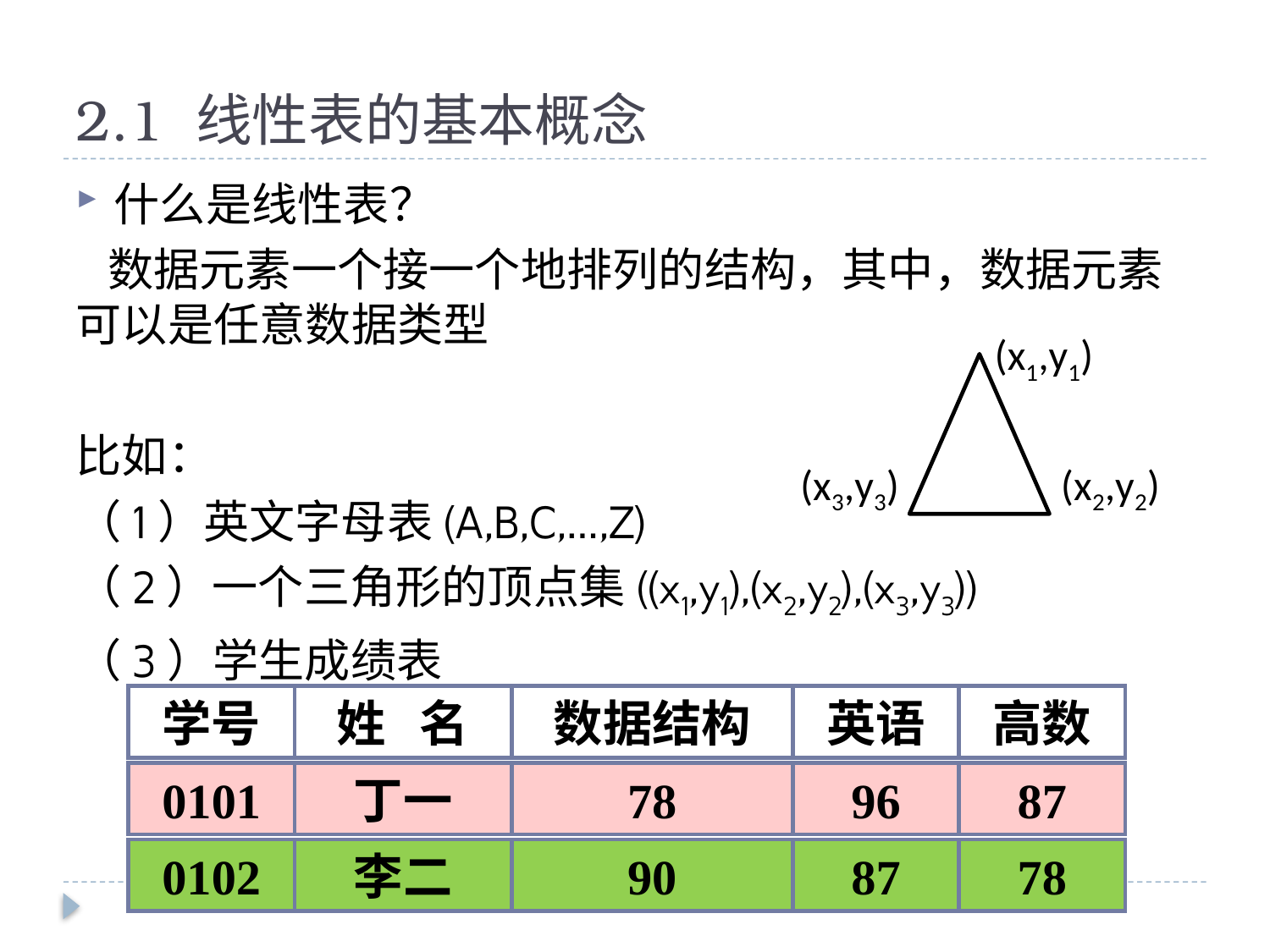

# 2.1 线性表的基本概念
什么是线性表？
  数据元素一个接一个地排列的结构，其中，数据元素可以是任意数据类型

比如：
（1）英文字母表(A,B,C,…,Z)
（2）一个三角形的顶点集((x1,y1),(x2,y2),(x3,y3))
（3）学生成绩表
(x1,y1)

(x3,y3)
(x2,y2)
学号
姓   名
数据结构
英语
高数
0101
丁一
78
96
87
0102
李二
90
87
78